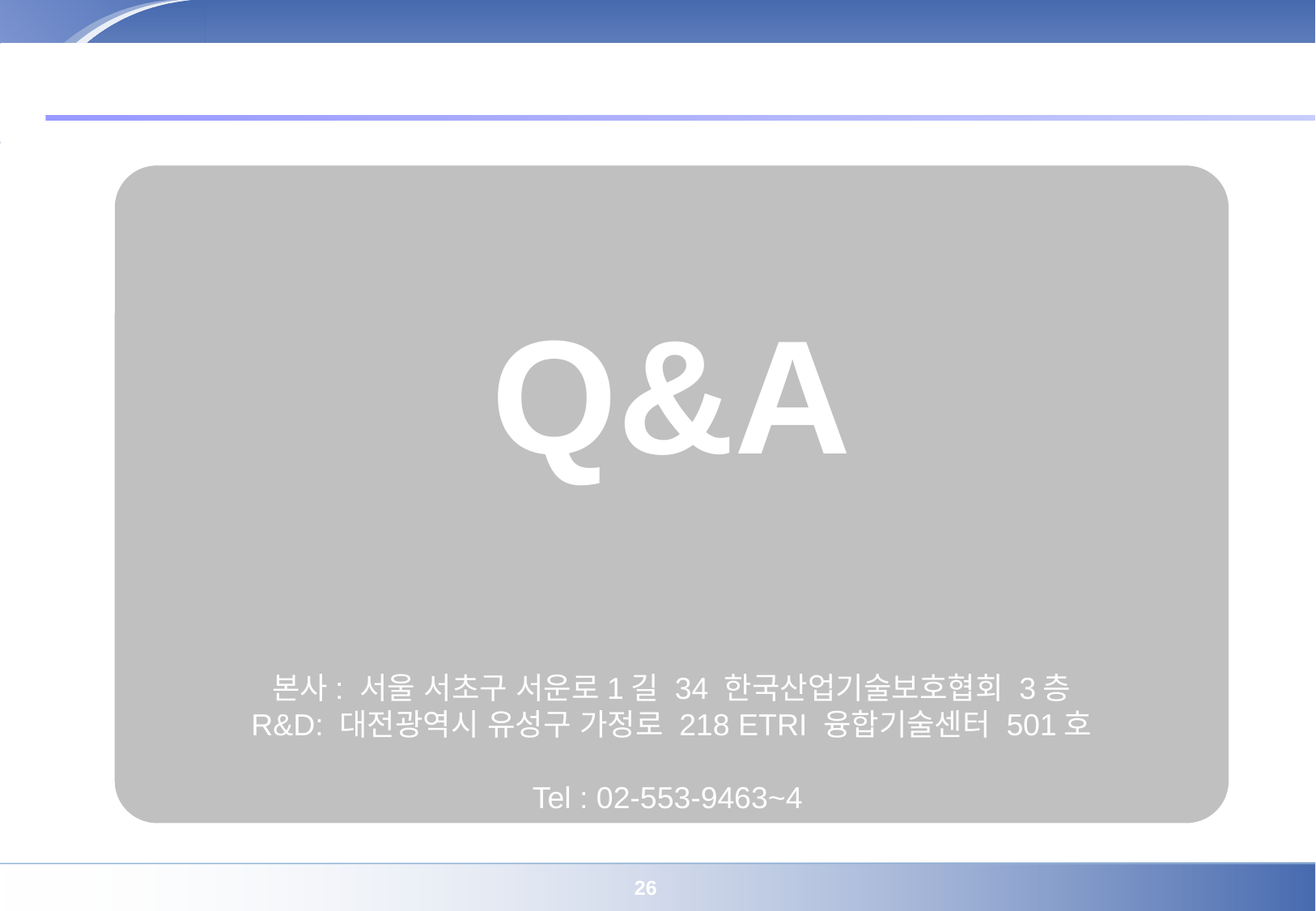

Q&A

본사: 서울 서초구 서운로1길 34 한국산업기술보호협회 3층
R&D: 대전광역시 유성구 가정로 218 ETRI 융합기술센터 501호

Tel : 02-553-9463~4
26